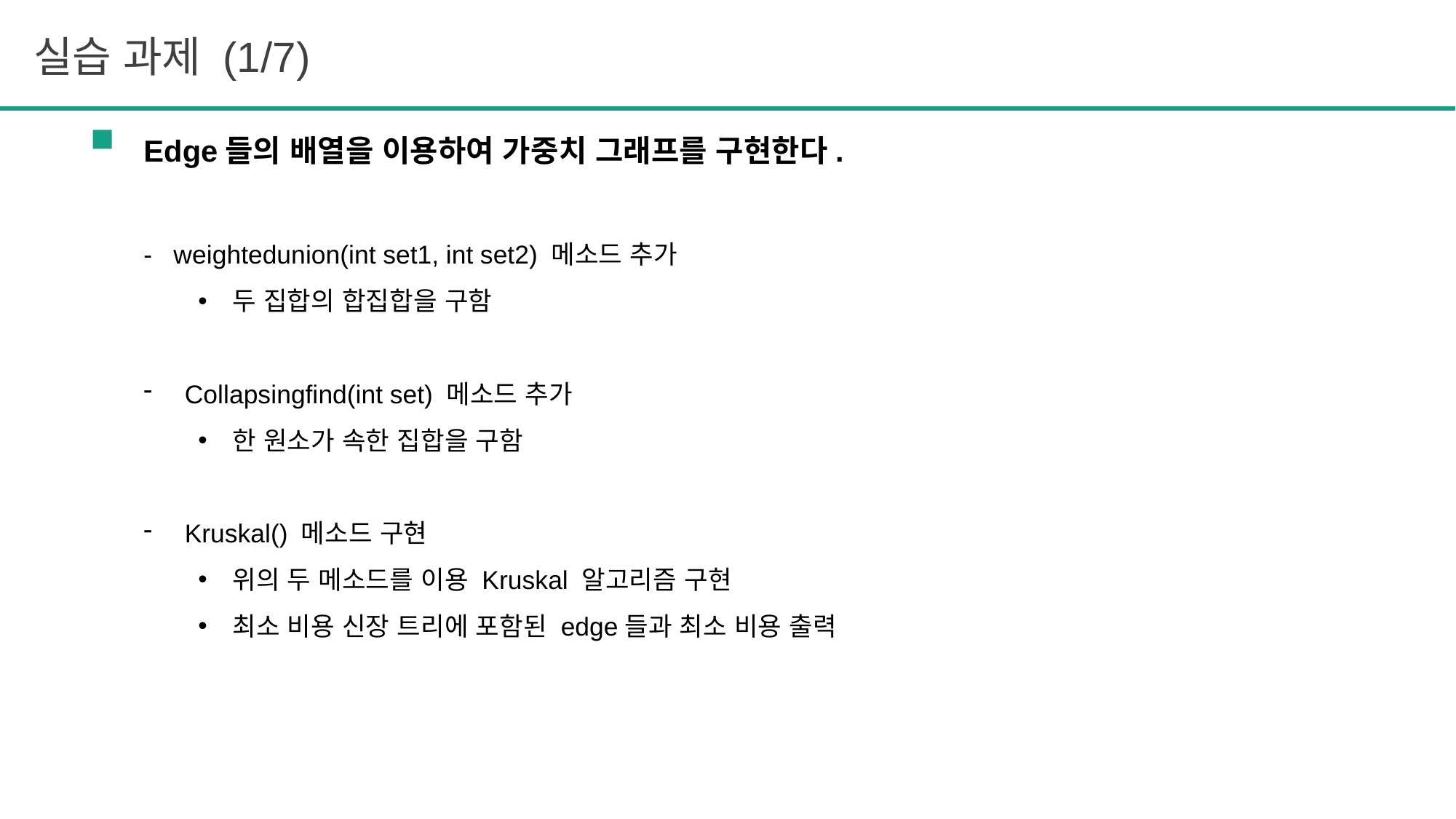

실습 과제 (1/7)
Edge들의 배열을 이용하여 가중치 그래프를 구현한다.

-   weightedunion(int set1, int set2) 메소드 추가
두 집합의 합집합을 구함

Collapsingfind(int set) 메소드 추가
한 원소가 속한 집합을 구함

Kruskal() 메소드 구현
위의 두 메소드를 이용 Kruskal 알고리즘 구현
최소 비용 신장 트리에 포함된 edge들과 최소 비용 출력